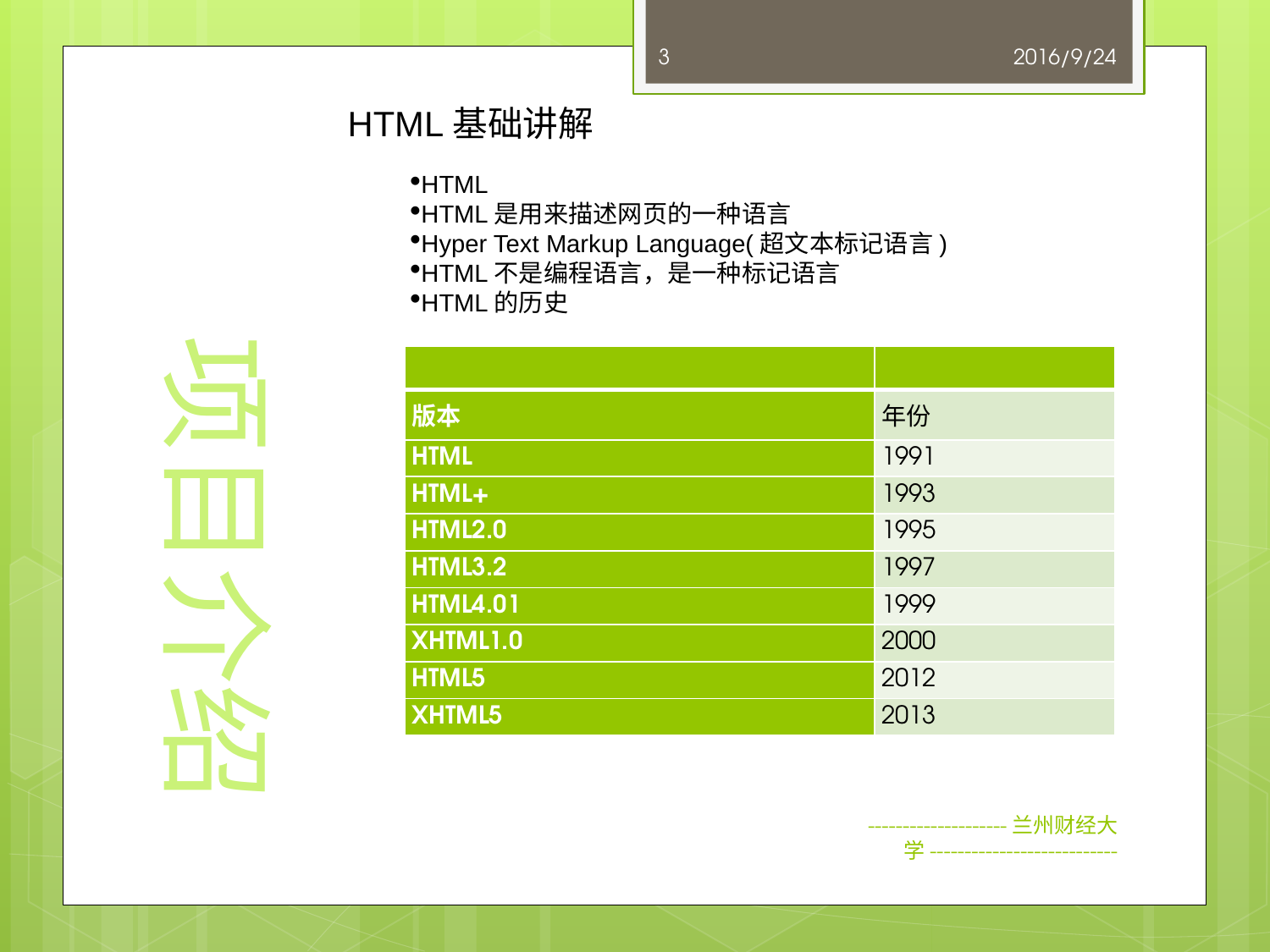

3
2016/9/24
HTML基础讲解

HTML
HTML是用来描述网页的一种语言
Hyper Text Markup Language(超文本标记语言)
HTML不是编程语言，是一种标记语言
HTML的历史
                            项目介绍
|  |  |
| --- | --- |
| 版本 | 年份 |
| HTML | 1991 |
| HTML+ | 1993 |
| HTML2.0 | 1995 |
| HTML3.2 | 1997 |
| HTML4.01 | 1999 |
| XHTML1.0 | 2000 |
| HTML5 | 2012 |
| XHTML5 | 2013 |
--------------------兰州财经大学---------------------------